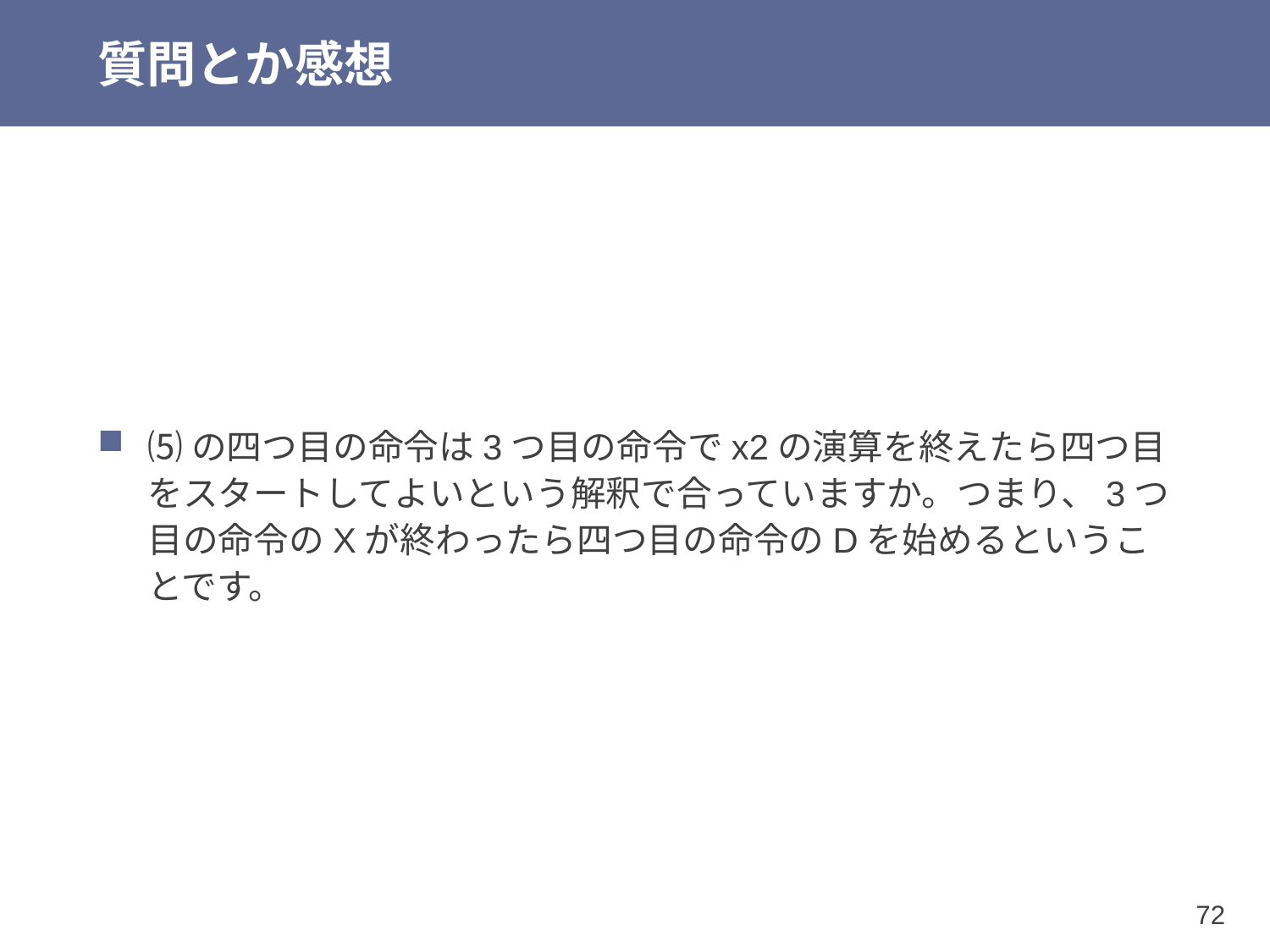

# 質問とか感想
⑸の四つ目の命令は3つ目の命令でx2の演算を終えたら四つ目をスタートしてよいという解釈で合っていますか。つまり、3つ目の命令のXが終わったら四つ目の命令のDを始めるということです。